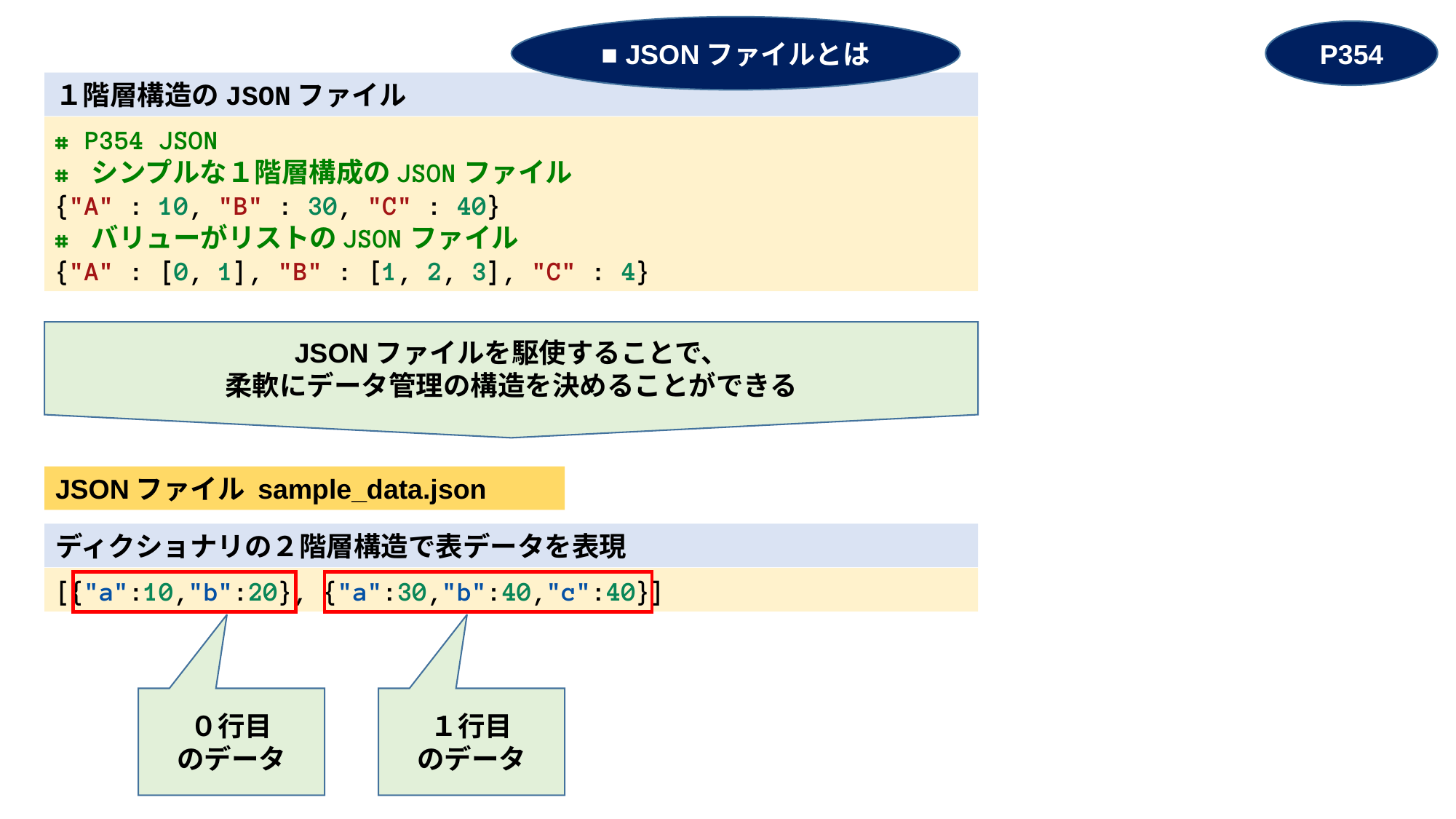

■ JSONファイルとは
P354
１階層構造のJSONファイル
# P354 JSON
# シンプルな１階層構成のJSONファイル
{"A" : 10, "B" : 30, "C" : 40}
# バリューがリストのJSONファイル
{"A" : [0, 1], "B" : [1, 2, 3], "C" : 4}
JSONファイルを駆使することで、
柔軟にデータ管理の構造を決めることができる
JSONファイル sample_data.json
ディクショナリの２階層構造で表データを表現
[{"a":10,"b":20}, {"a":30,"b":40,"c":40}]

０行目
のデータ
１行目
のデータ